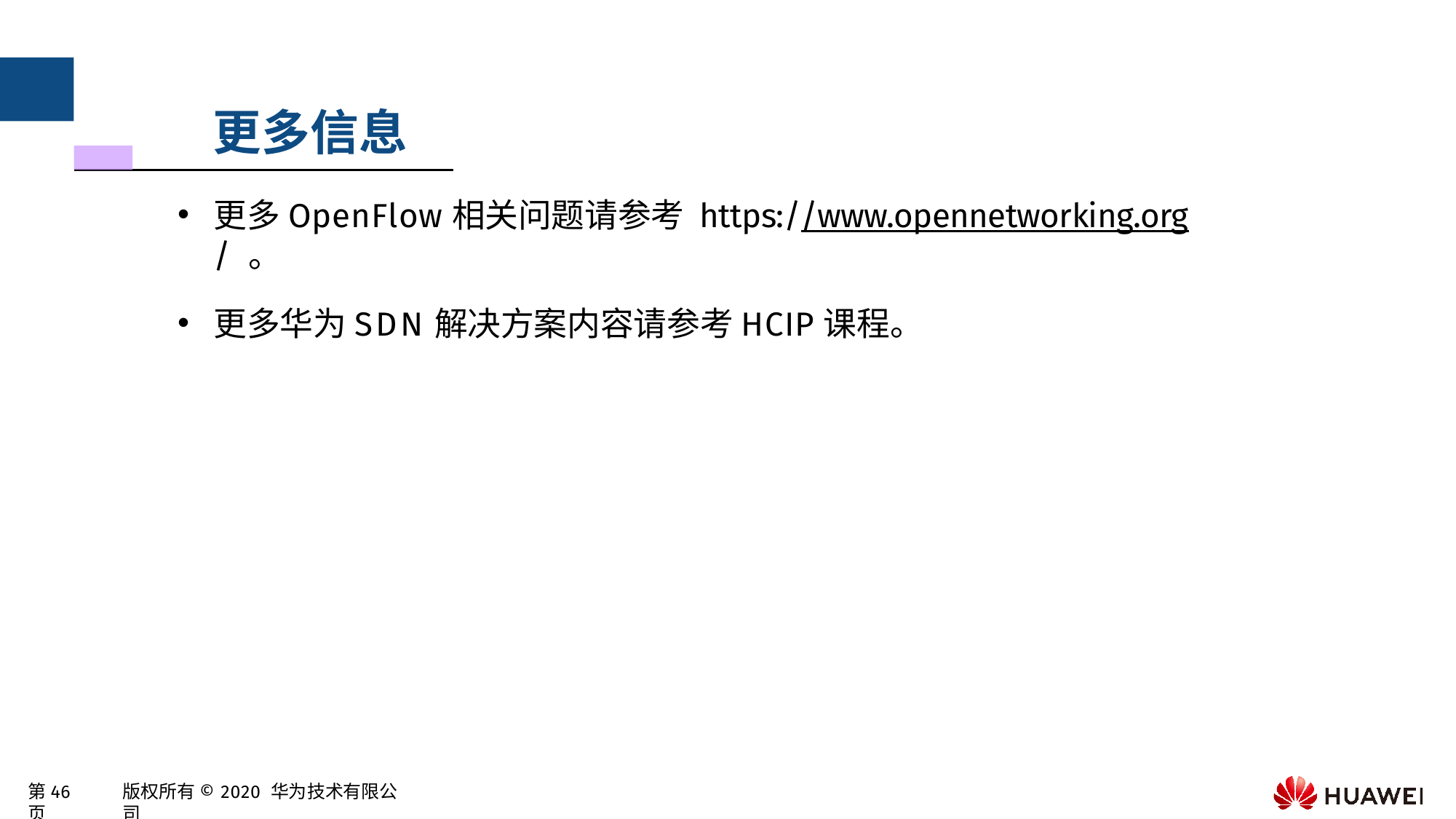

# 更多信息

更多OpenFlow相关问题请参考 https://www.opennetworking.org/ 。
更多华为SDN解决方案内容请参考HCIP课程。
第46页
版权所有© 2020 华为技术有限公司